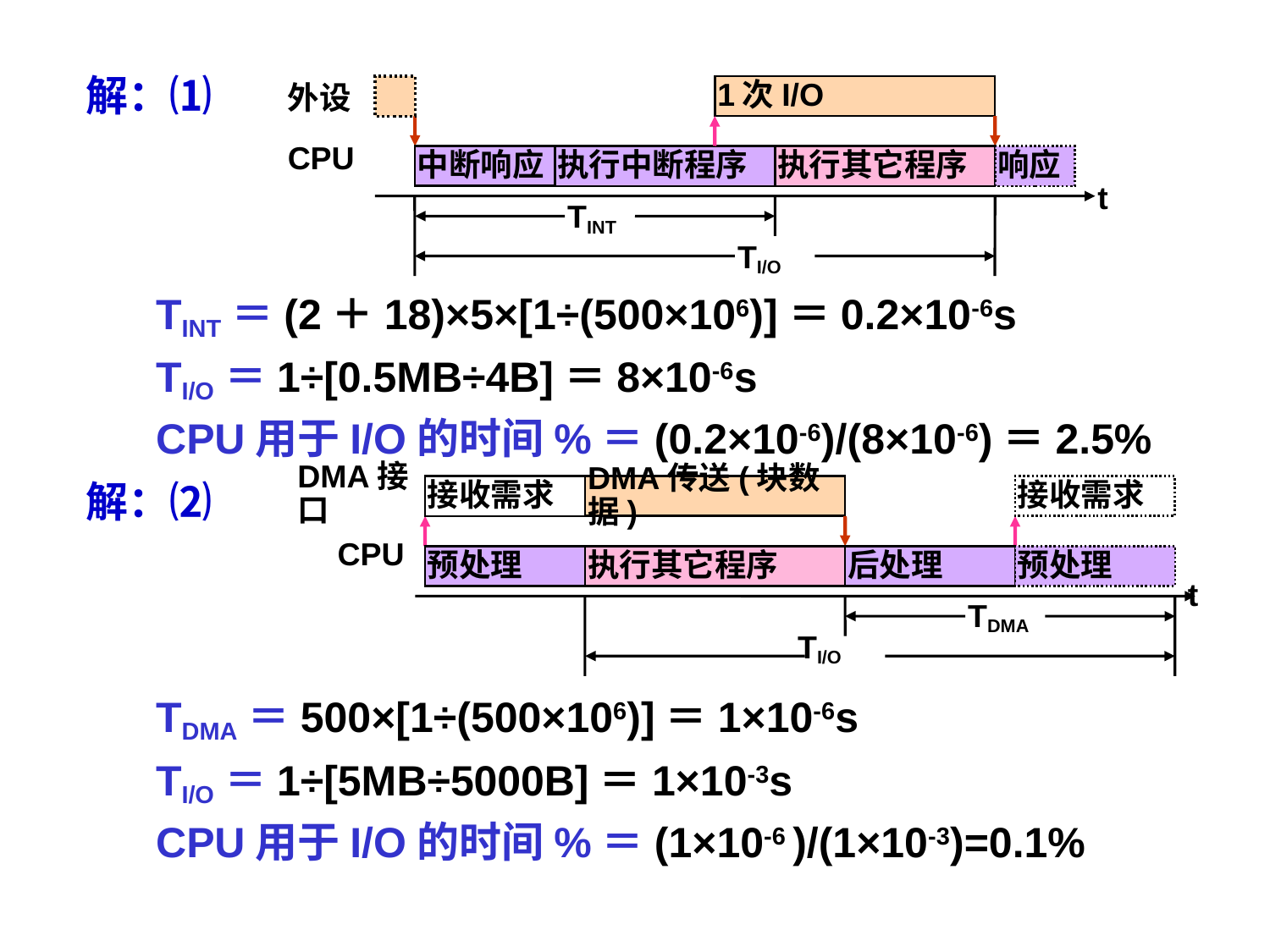

解：⑴
外设

1次I/O

CPU
中断响应
执行中断程序
执行其它程序
响应
t

TINT

TI/O

          TINT＝(2＋18)×5×[1÷(500×106)]＝0.2×10-6s
          TI/O＝1÷[0.5MB÷4B]＝8×10-6s
          CPU用于I/O的时间%＝(0.2×10-6)/(8×10-6)＝2.5%
    解：⑵
接收需求
DMA接口
DMA传送(块数据)
接收需求

CPU
预处理
执行其它程序
后处理
预处理
t

TDMA

TI/O

          TDMA＝500×[1÷(500×106)]＝1×10-6s
          TI/O＝1÷[5MB÷5000B]＝1×10-3s
          CPU用于I/O的时间%＝(1×10-6 )/(1×10-3)=0.1%
43